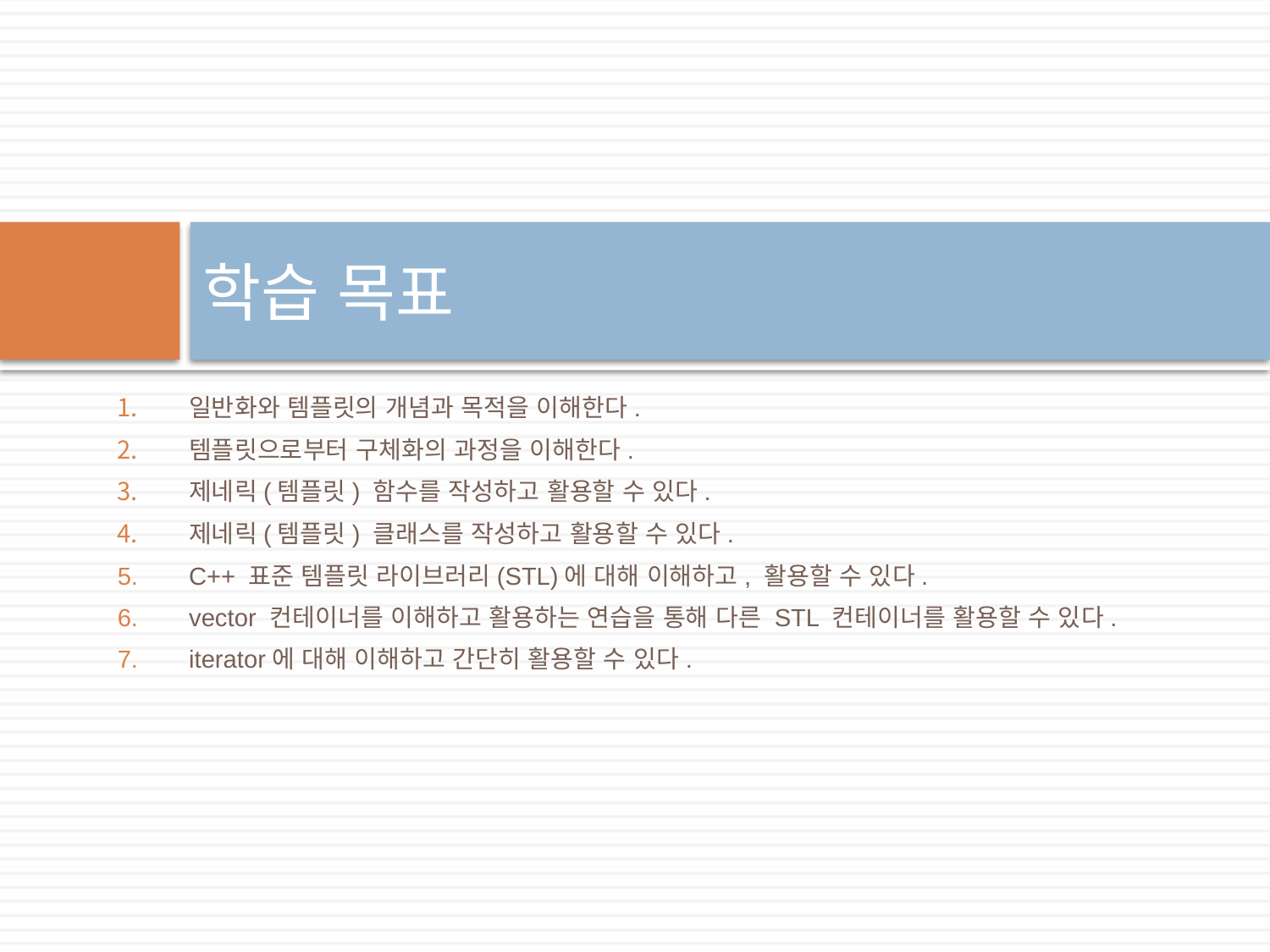

# 학습 목표
일반화와 템플릿의 개념과 목적을 이해한다.
템플릿으로부터 구체화의 과정을 이해한다.
제네릭(템플릿) 함수를 작성하고 활용할 수 있다.
제네릭(템플릿) 클래스를 작성하고 활용할 수 있다.
C++ 표준 템플릿 라이브러리(STL)에 대해 이해하고, 활용할 수 있다.
vector 컨테이너를 이해하고 활용하는 연습을 통해 다른 STL 컨테이너를 활용할 수 있다.
iterator에 대해 이해하고 간단히 활용할 수 있다.